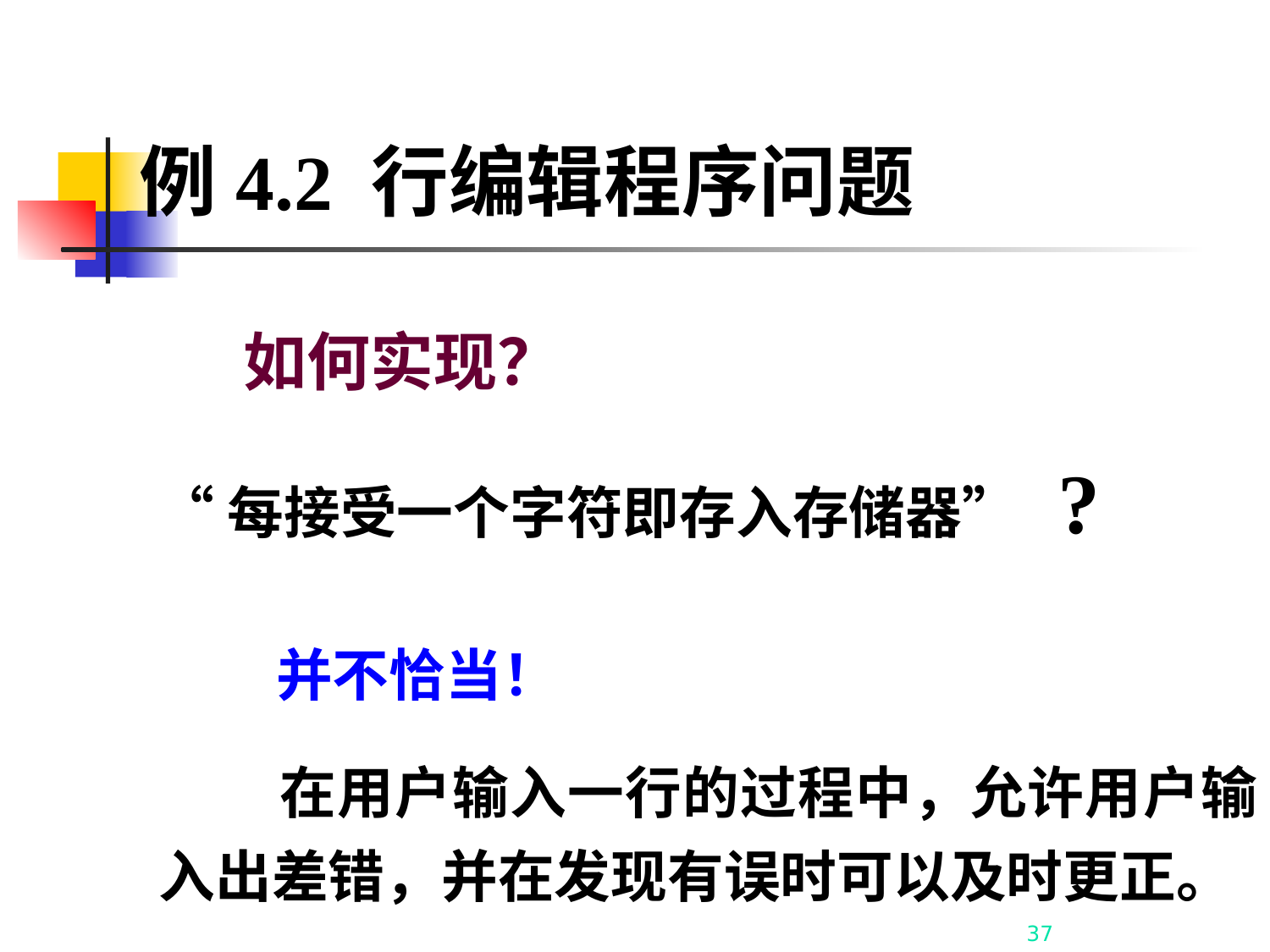

例4.2 行编辑程序问题
如何实现？
“每接受一个字符即存入存储器”  ?
并不恰当！
      在用户输入一行的过程中，允许用户输入出差错，并在发现有误时可以及时更正。
37